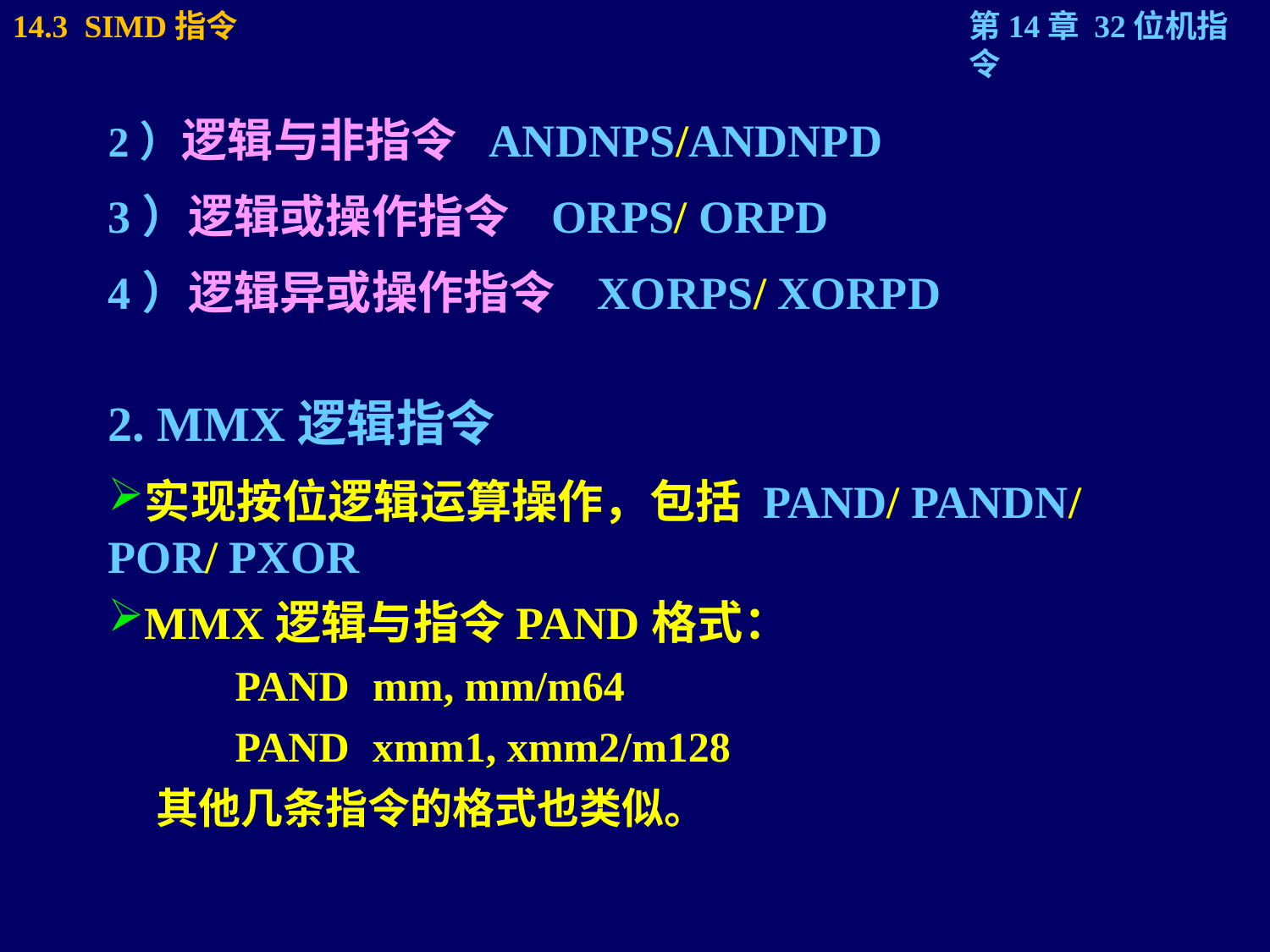

2）逻辑与非指令  ANDNPS/ANDNPD
3）逻辑或操作指令   ORPS/ ORPD
4）逻辑异或操作指令   XORPS/ XORPD

2. MMX逻辑指令
实现按位逻辑运算操作，包括 PAND/ PANDN/ POR/ PXOR
MMX逻辑与指令PAND格式：
	PAND	 mm, mm/m64
	PAND	 xmm1, xmm2/m128
    其他几条指令的格式也类似。